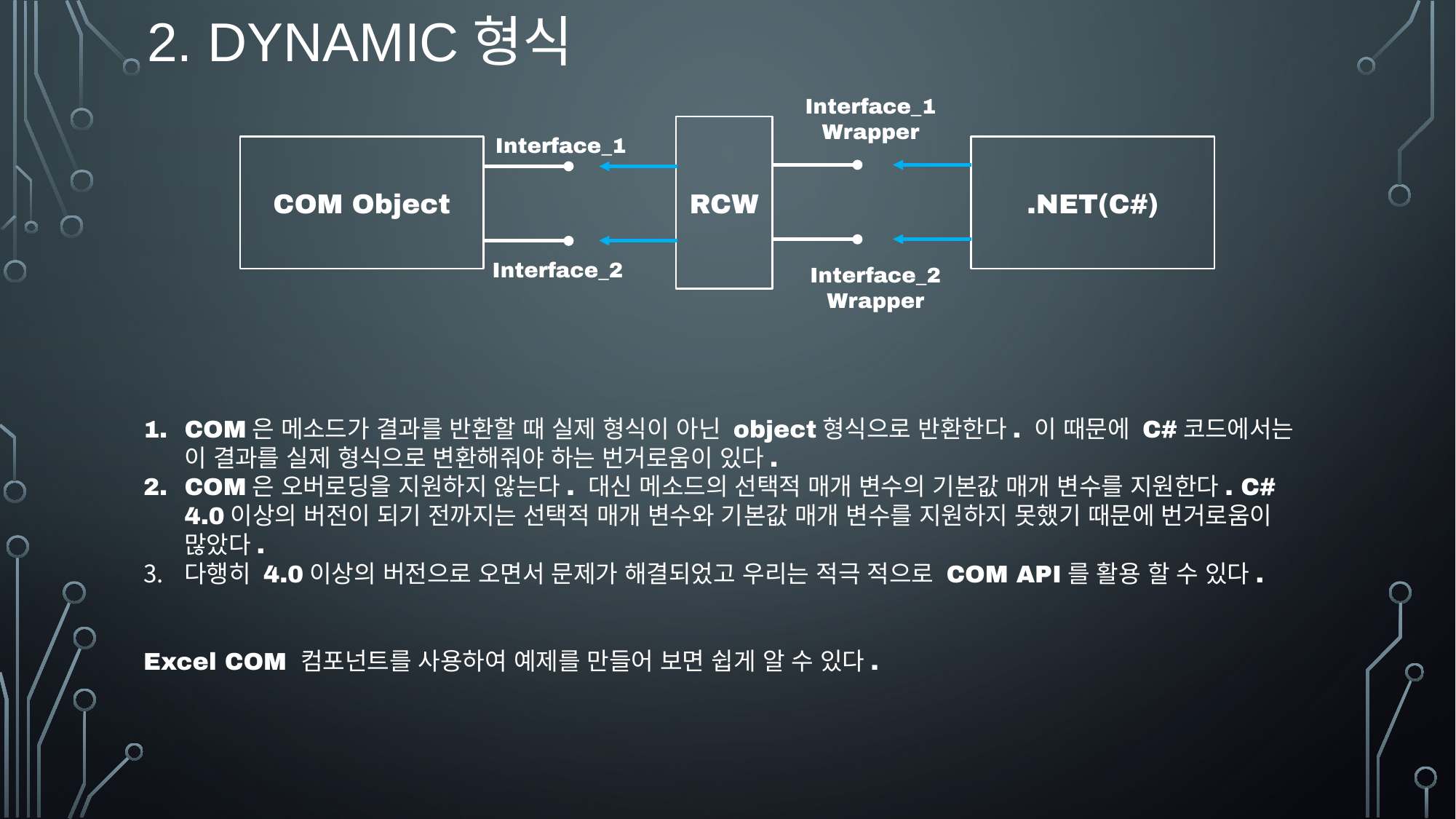

# 2. dynamic형식
Interface_1
Wrapper
RCW
Interface_1
.NET(C#)
COM Object
Interface_2
Interface_2
Wrapper

COM은 메소드가 결과를 반환할 때 실제 형식이 아닌 object형식으로 반환한다. 이 때문에 C#코드에서는 이 결과를 실제 형식으로 변환해줘야 하는 번거로움이 있다.
COM은 오버로딩을 지원하지 않는다. 대신 메소드의 선택적 매개 변수의 기본값 매개 변수를 지원한다. C# 4.0이상의 버전이 되기 전까지는 선택적 매개 변수와 기본값 매개 변수를 지원하지 못했기 때문에 번거로움이 많았다.
다행히 4.0이상의 버전으로 오면서 문제가 해결되었고 우리는 적극 적으로 COM API를 활용 할 수 있다.

Excel COM 컴포넌트를 사용하여 예제를 만들어 보면 쉽게 알 수 있다.